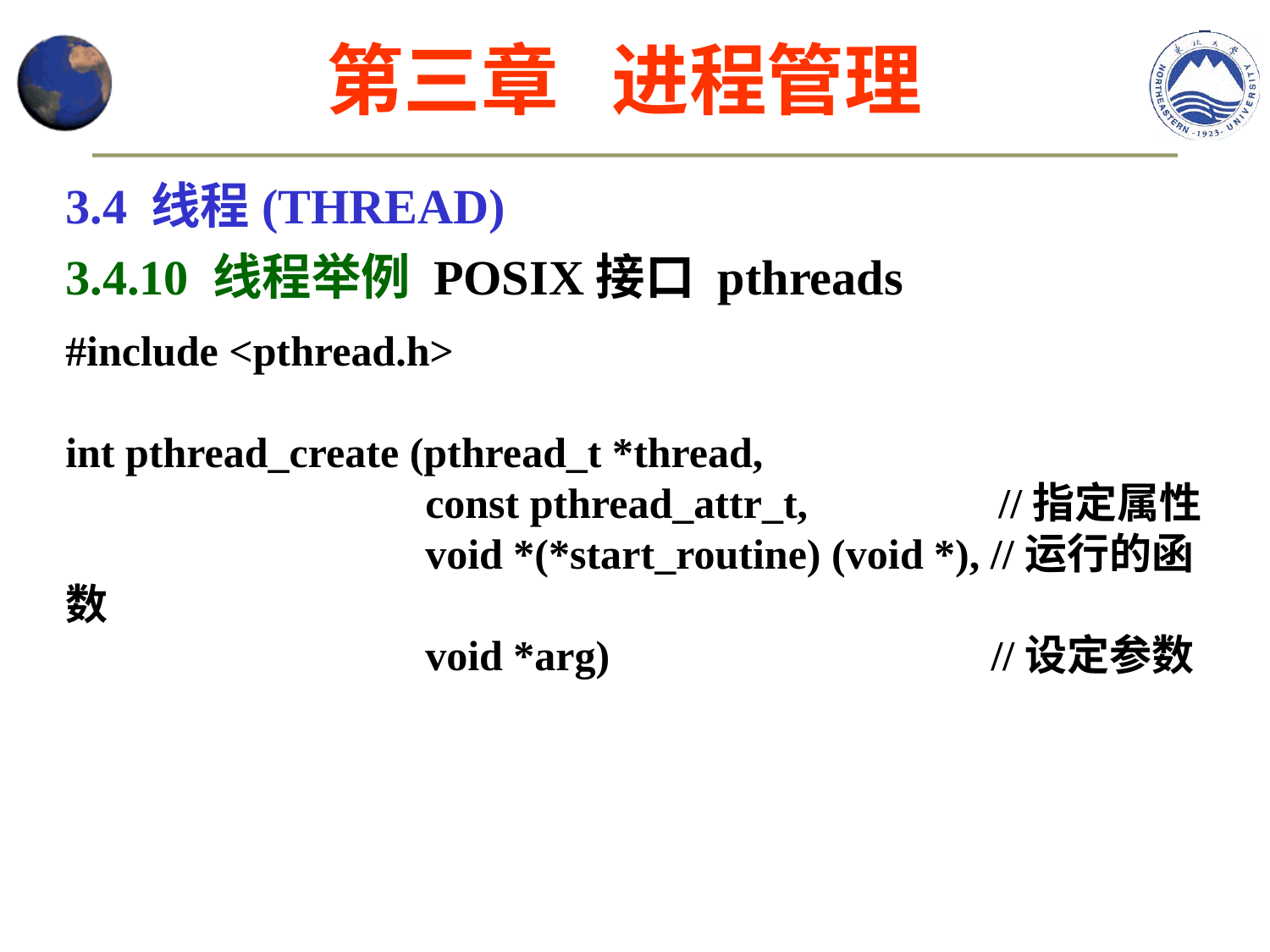

第三章   进程管理
3.4 线程(THREAD)
3.4.10 线程举例 POSIX接口 pthreads
#include <pthread.h>

int pthread_create (pthread_t *thread,
                                  const pthread_attr_t,                  //指定属性
                                  void *(*start_routine) (void *), //运行的函数
                                  void *arg)                                    //设定参数